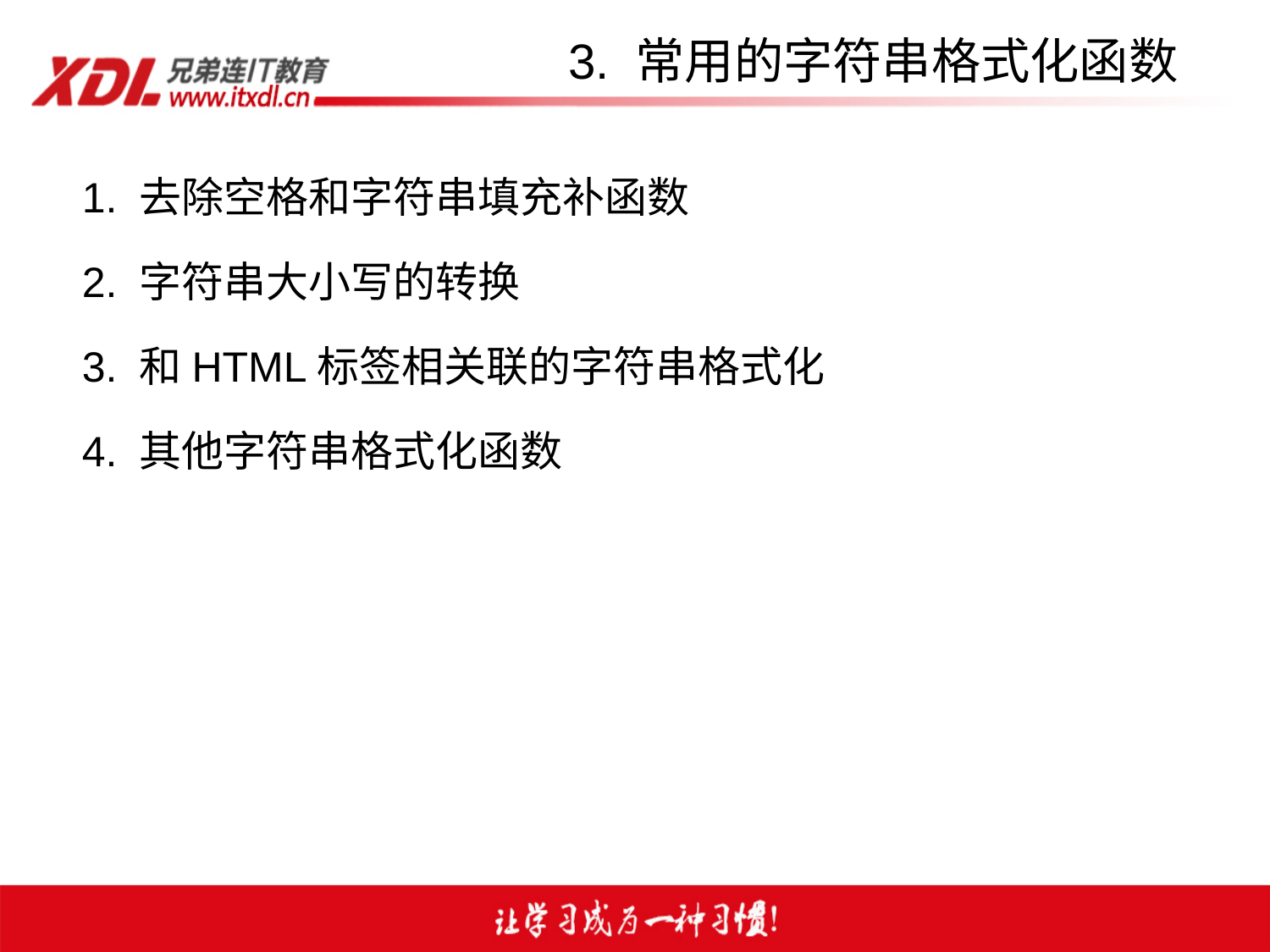

# 3. 常用的字符串格式化函数
1. 去除空格和字符串填充补函数
2. 字符串大小写的转换
3. 和HTML标签相关联的字符串格式化
4. 其他字符串格式化函数